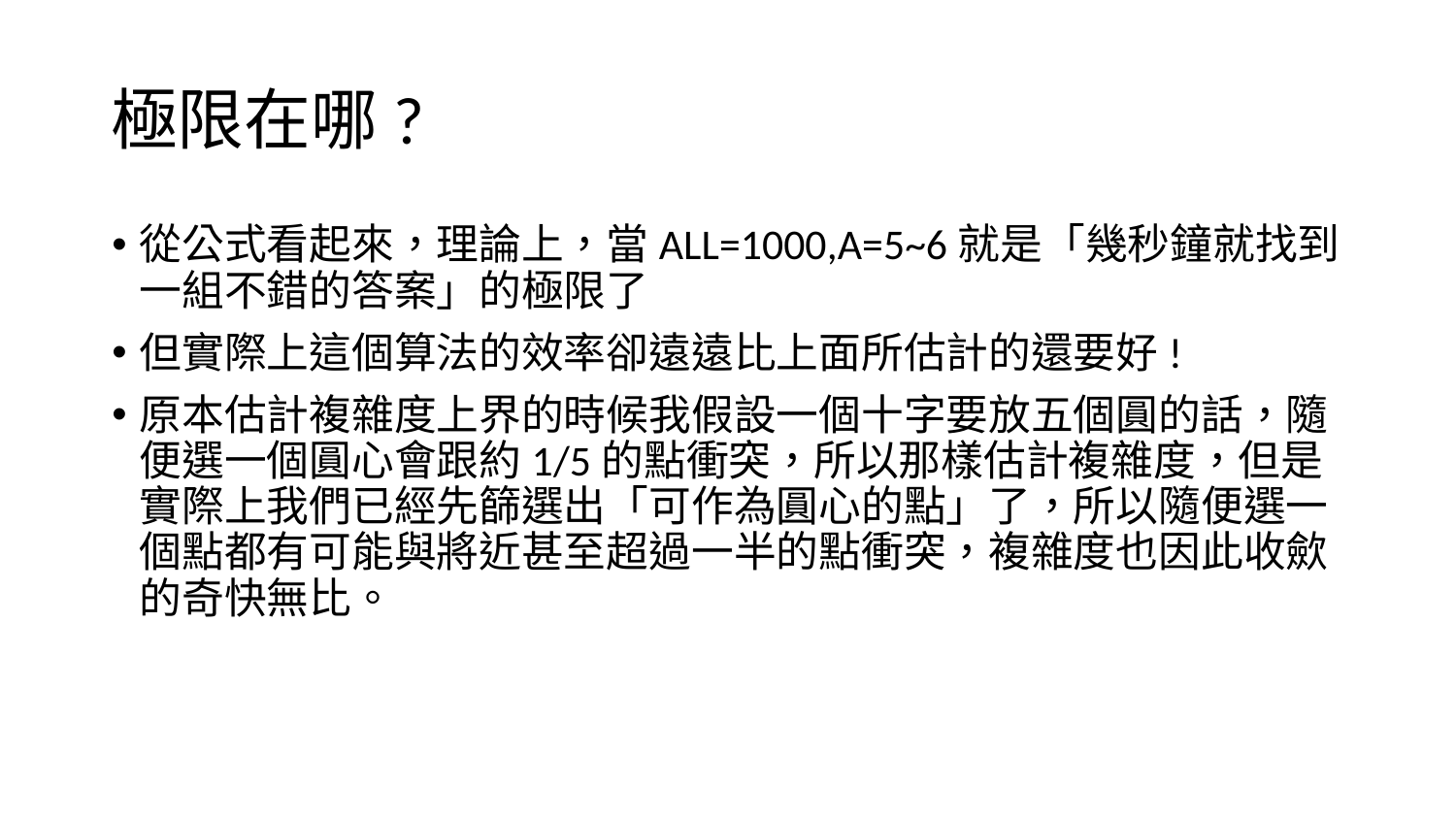

# 極限在哪?
從公式看起來，理論上，當ALL=1000,A=5~6就是「幾秒鐘就找到一組不錯的答案」的極限了
但實際上這個算法的效率卻遠遠比上面所估計的還要好!
原本估計複雜度上界的時候我假設一個十字要放五個圓的話，隨便選一個圓心會跟約1/5的點衝突，所以那樣估計複雜度，但是實際上我們已經先篩選出「可作為圓心的點」了，所以隨便選一個點都有可能與將近甚至超過一半的點衝突，複雜度也因此收歛的奇快無比。